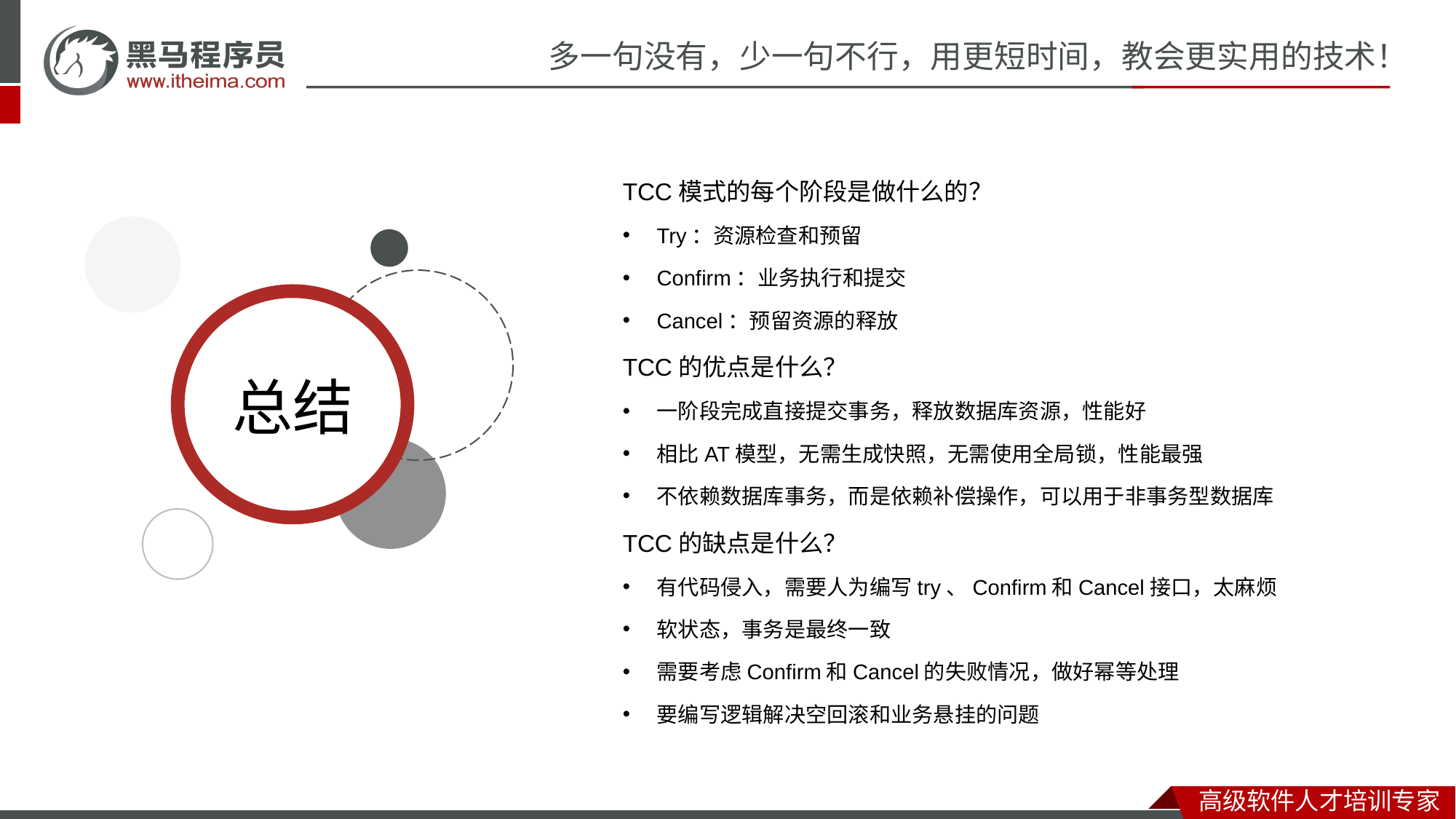

TCC模式的每个阶段是做什么的？
Try：资源检查和预留
Confirm：业务执行和提交
Cancel：预留资源的释放
TCC的优点是什么？
一阶段完成直接提交事务，释放数据库资源，性能好
相比AT模型，无需生成快照，无需使用全局锁，性能最强
不依赖数据库事务，而是依赖补偿操作，可以用于非事务型数据库
TCC的缺点是什么？
有代码侵入，需要人为编写try、Confirm和Cancel接口，太麻烦
软状态，事务是最终一致
需要考虑Confirm和Cancel的失败情况，做好幂等处理
要编写逻辑解决空回滚和业务悬挂的问题